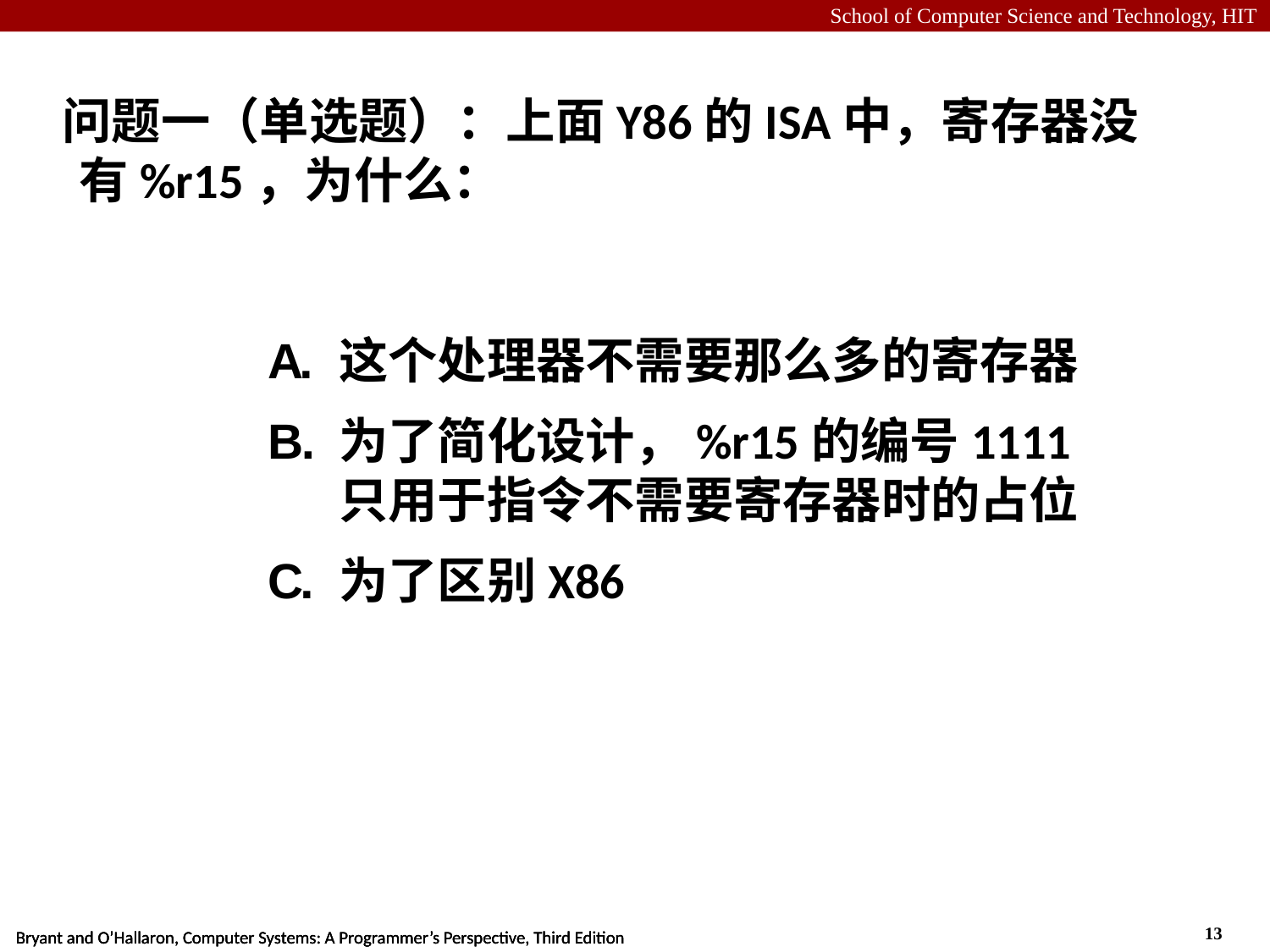

# 问题一（单选题）：上面Y86的ISA中，寄存器没有%r15，为什么：
这个处理器不需要那么多的寄存器
为了简化设计，%r15的编号1111只用于指令不需要寄存器时的占位
为了区别X86